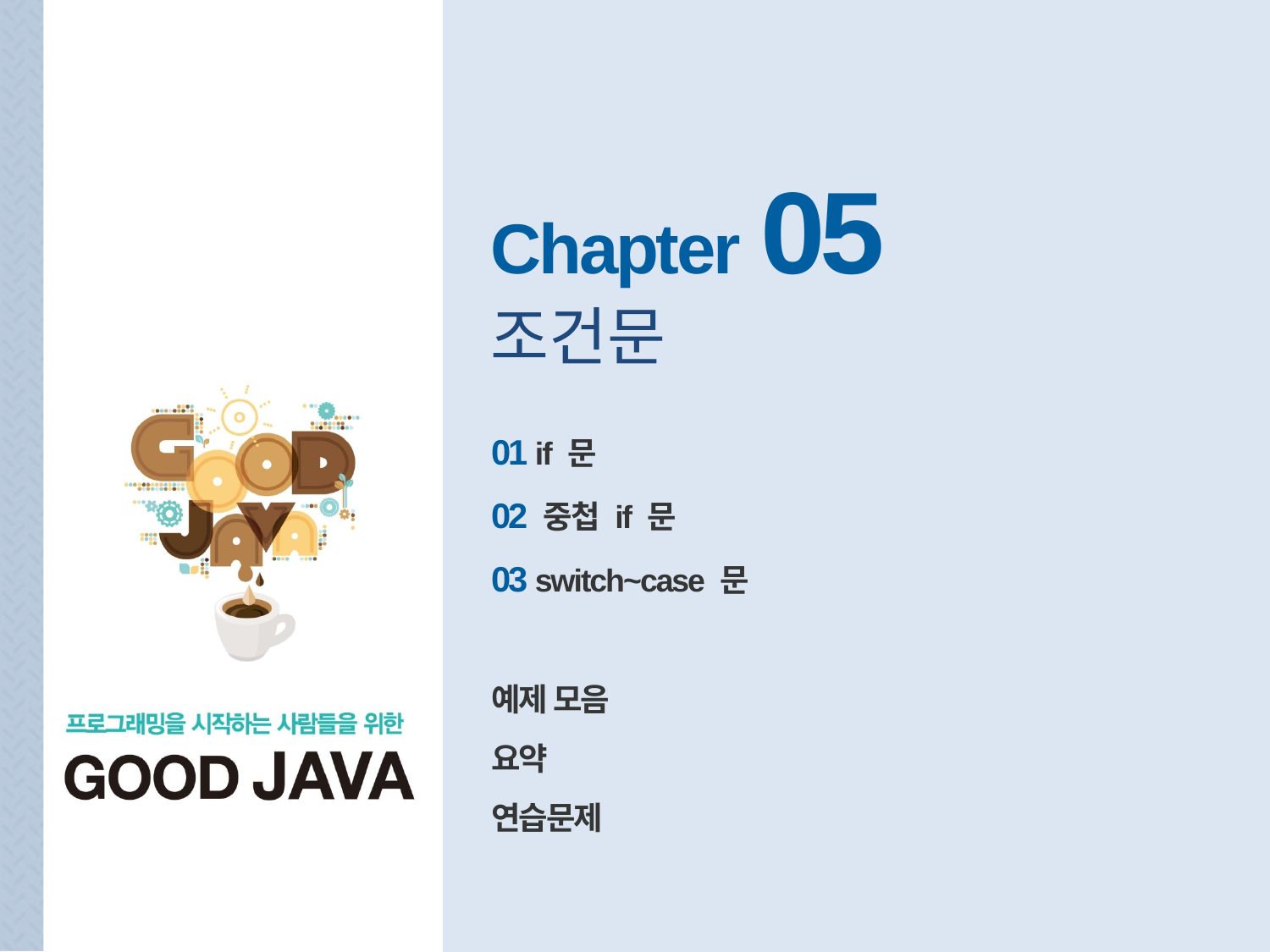

Chapter 05
조건문
01 if 문
02 중첩 if 문
03 switch~case 문

예제 모음
요약
연습문제